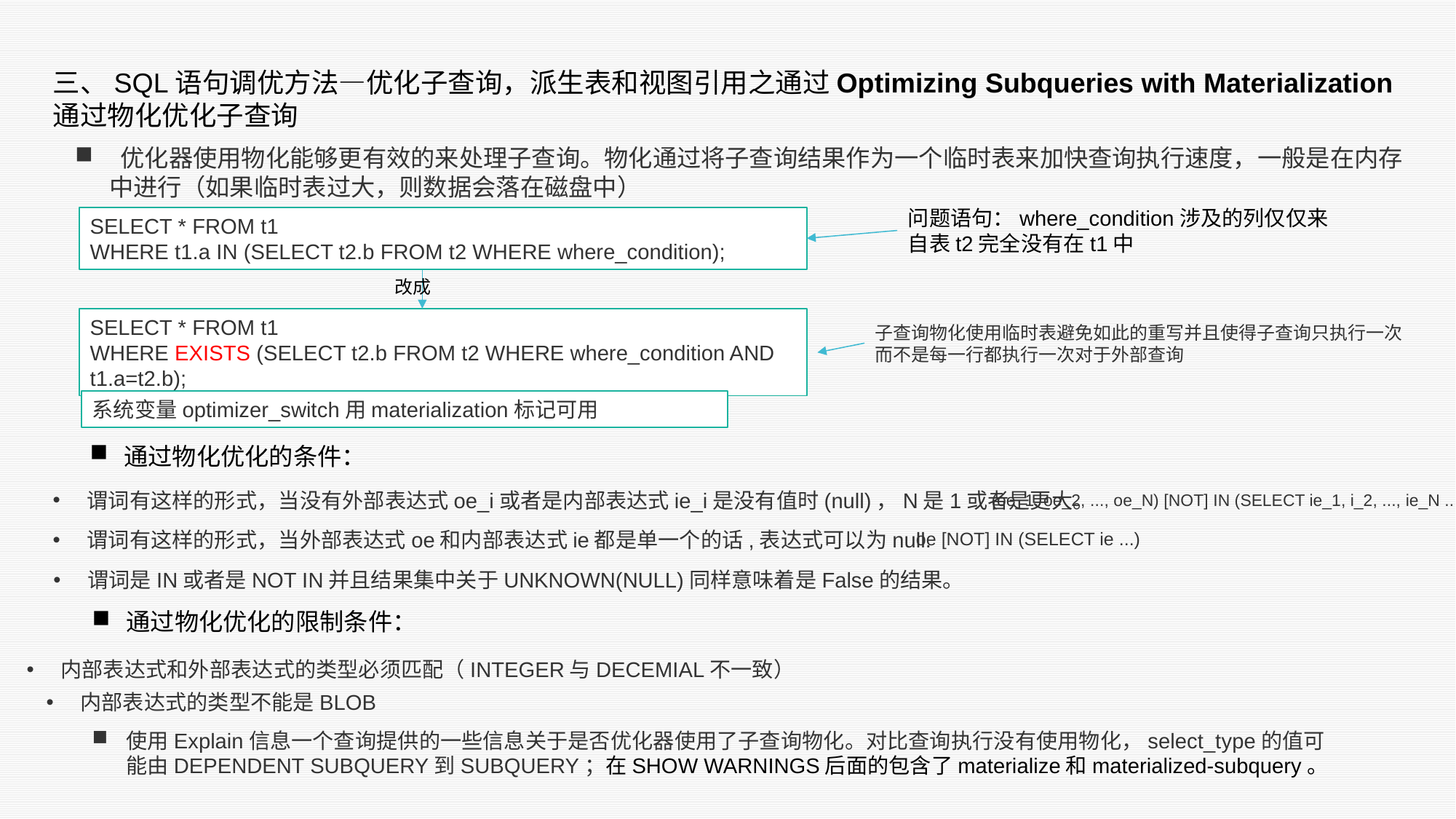

三、SQL语句调优方法—优化子查询，派生表和视图引用之通过Optimizing Subqueries with Materialization
通过物化优化子查询
 优化器使用物化能够更有效的来处理子查询。物化通过将子查询结果作为一个临时表来加快查询执行速度，一般是在内存中进行（如果临时表过大，则数据会落在磁盘中）
问题语句：where_condition涉及的列仅仅来自表t2完全没有在t1中
SELECT * FROM t1
WHERE t1.a IN (SELECT t2.b FROM t2 WHERE where_condition);
改成
SELECT * FROM t1
WHERE EXISTS (SELECT t2.b FROM t2 WHERE where_condition AND t1.a=t2.b);
子查询物化使用临时表避免如此的重写并且使得子查询只执行一次
而不是每一行都执行一次对于外部查询
系统变量optimizer_switch用materialization标记可用
通过物化优化的条件：
谓词有这样的形式，当没有外部表达式oe_i或者是内部表达式ie_i是没有值时(null)，N是1或者是更大。
(oe_1, oe_2, ..., oe_N) [NOT] IN (SELECT ie_1, i_2, ..., ie_N ...)
谓词有这样的形式，当外部表达式oe和内部表达式ie都是单一个的话,表达式可以为null.
oe [NOT] IN (SELECT ie ...)
谓词是IN或者是NOT IN并且结果集中关于UNKNOWN(NULL)同样意味着是False的结果。
通过物化优化的限制条件：
内部表达式和外部表达式的类型必须匹配（INTEGER与DECEMIAL不一致）
内部表达式的类型不能是BLOB
使用Explain信息一个查询提供的一些信息关于是否优化器使用了子查询物化。对比查询执行没有使用物化，select_type的值可能由DEPENDENT SUBQUERY到SUBQUERY；在SHOW WARNINGS后面的包含了materialize和materialized-subquery。